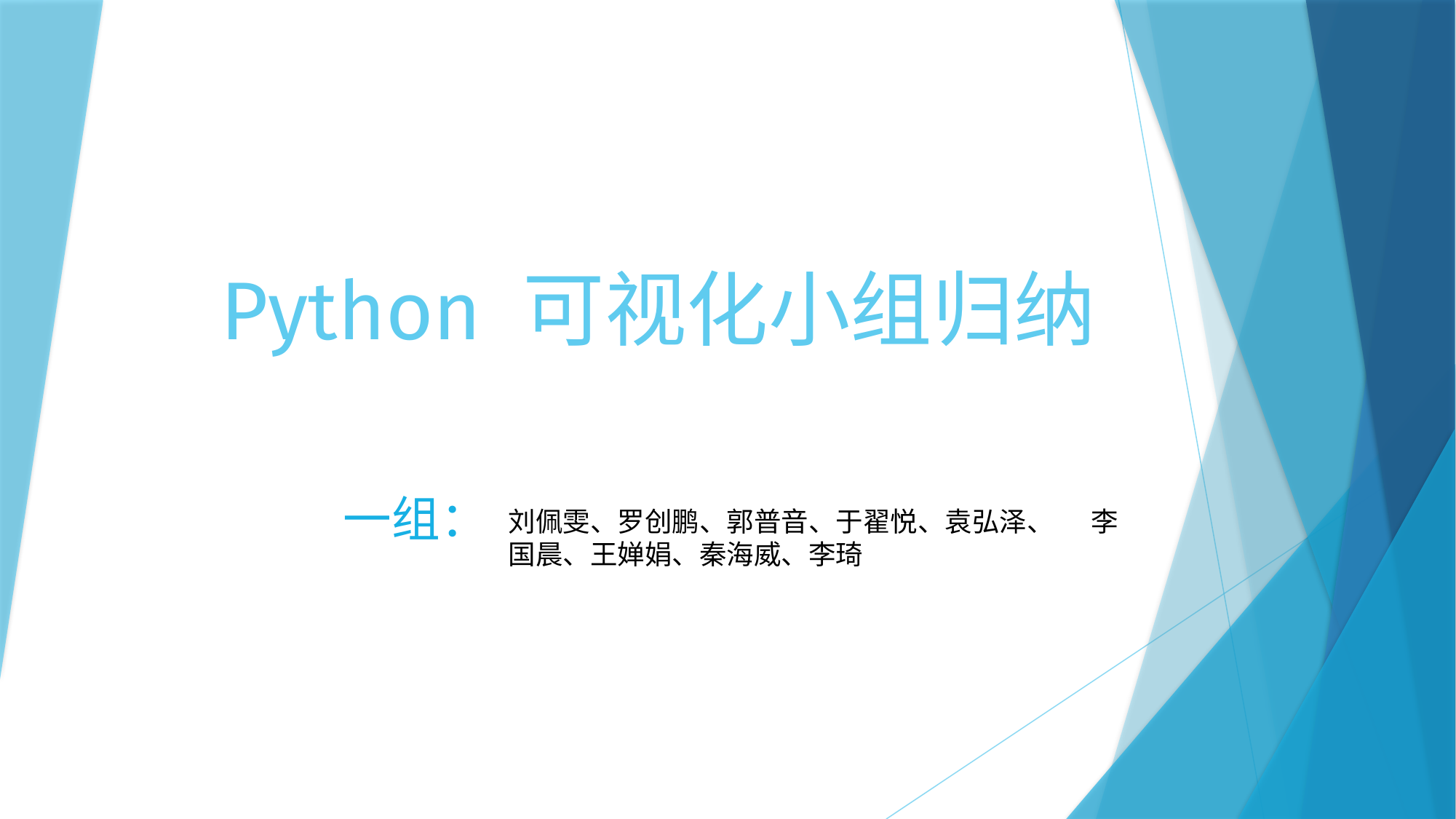

# Python 可视化小组归纳
一组：
刘佩雯、罗创鹏、郭普音、于翟悦、袁弘泽、      李国晨、王婵娟、秦海威、李琦